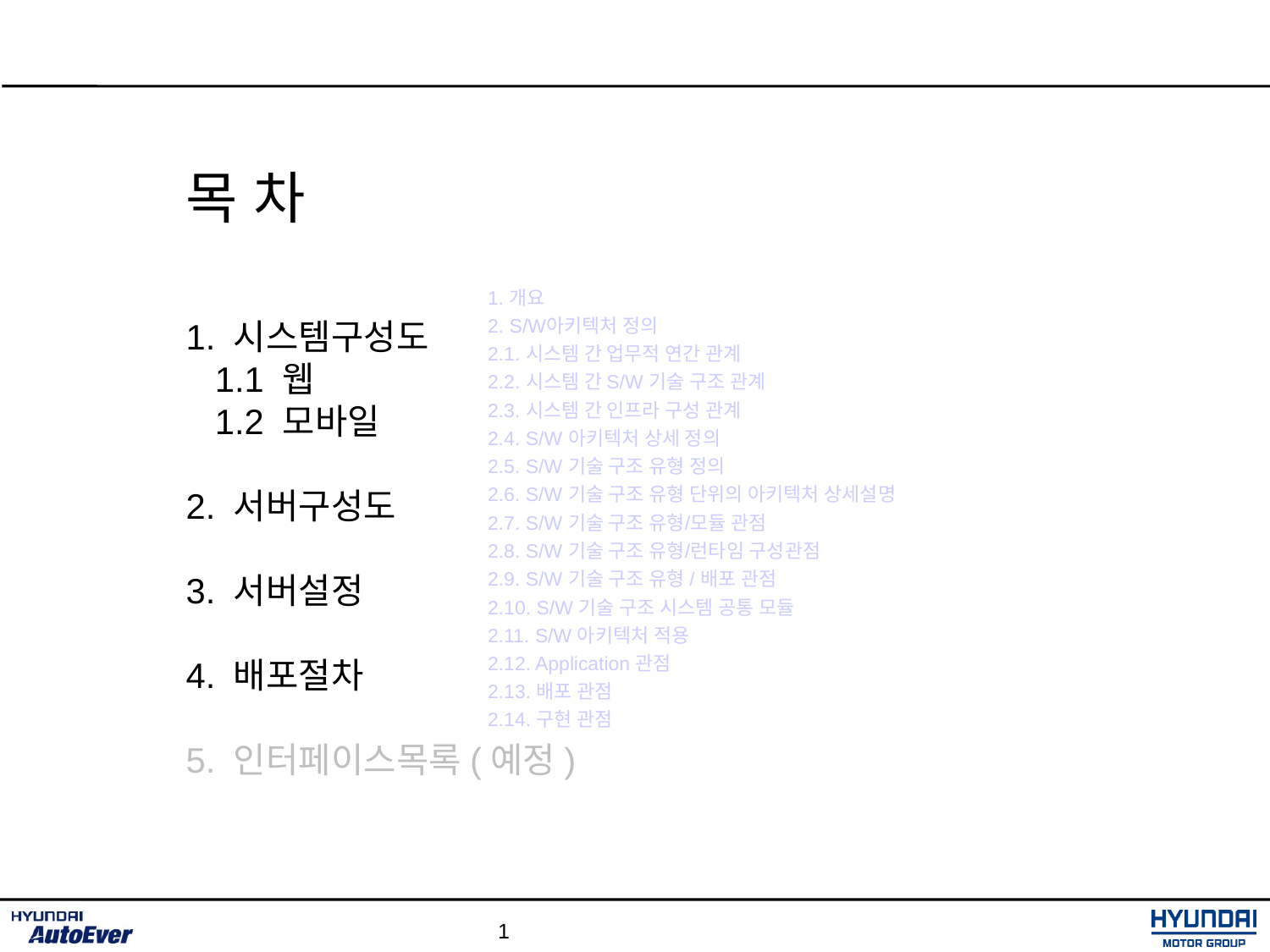

목 차

1. 시스템구성도
   1.1 웹
   1.2 모바일

2. 서버구성도

3. 서버설정

4. 배포절차

5. 인터페이스목록(예정)
1. 개요
2. S/W아키텍처 정의
2.1. 시스템 간 업무적 연간 관계
2.2. 시스템 간 S/W 기술 구조 관계
2.3. 시스템 간 인프라 구성 관계
2.4. S/W 아키텍처 상세 정의
2.5. S/W 기술 구조 유형 정의
2.6. S/W 기술 구조 유형 단위의 아키텍처 상세설명
2.7. S/W 기술 구조 유형/모듈 관점
2.8. S/W 기술 구조 유형/런타임 구성관점
2.9. S/W 기술 구조 유형 / 배포 관점
2.10. S/W 기술 구조 시스템 공통 모듈
2.11. S/W 아키텍처 적용
2.12. Application 관점
2.13. 배포 관점
2.14. 구현 관점
1